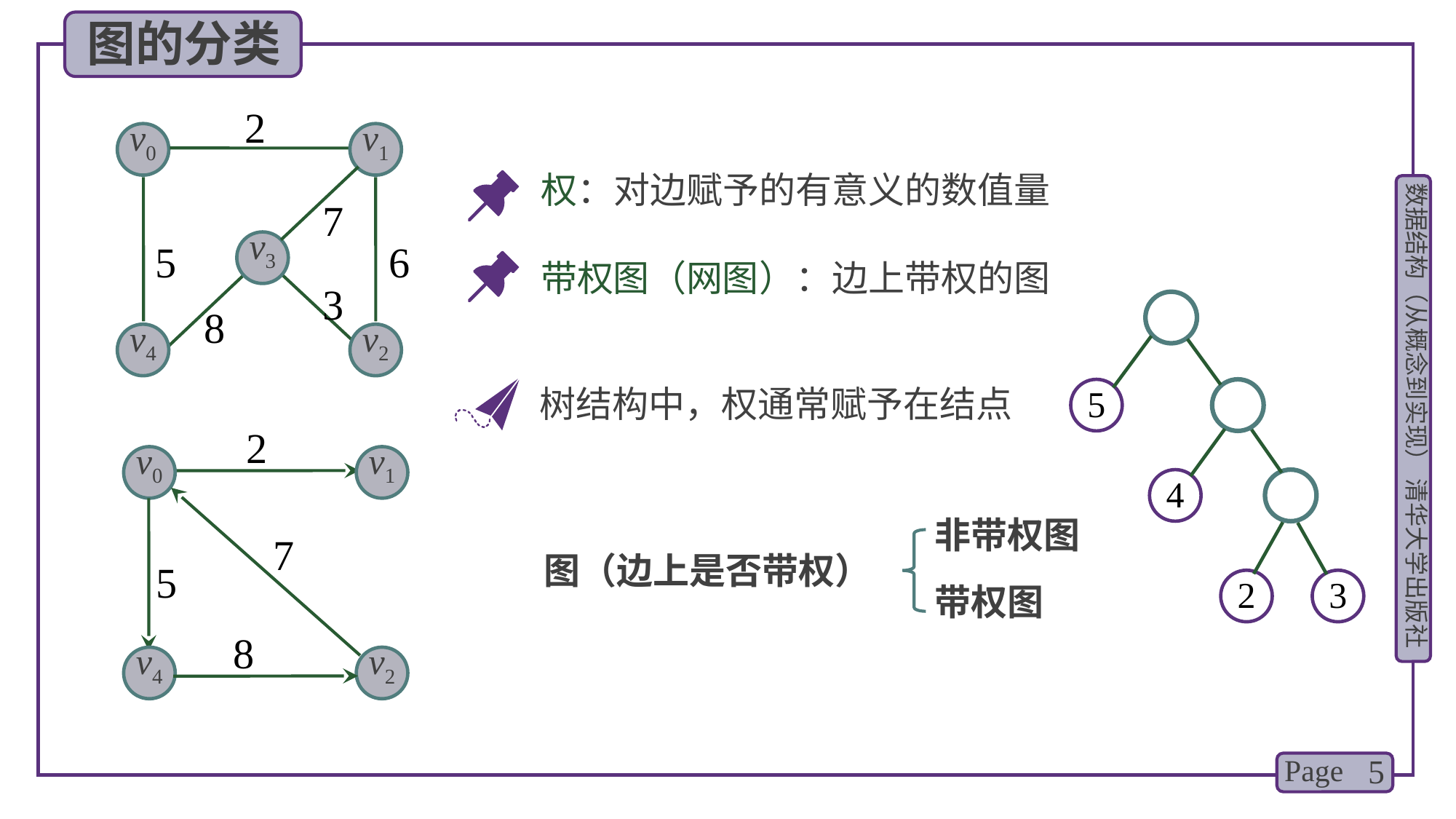

图的分类

2
7
5
6
3
8
v0
v1

v3

v4
v2
权：对边赋予的有意义的数值量

带权图（网图）：边上带权的图

5

4

2
3
树结构中，权通常赋予在结点

2
7
5
8
v0
v1

v4
v2

非带权图

图（边上是否带权）
带权图